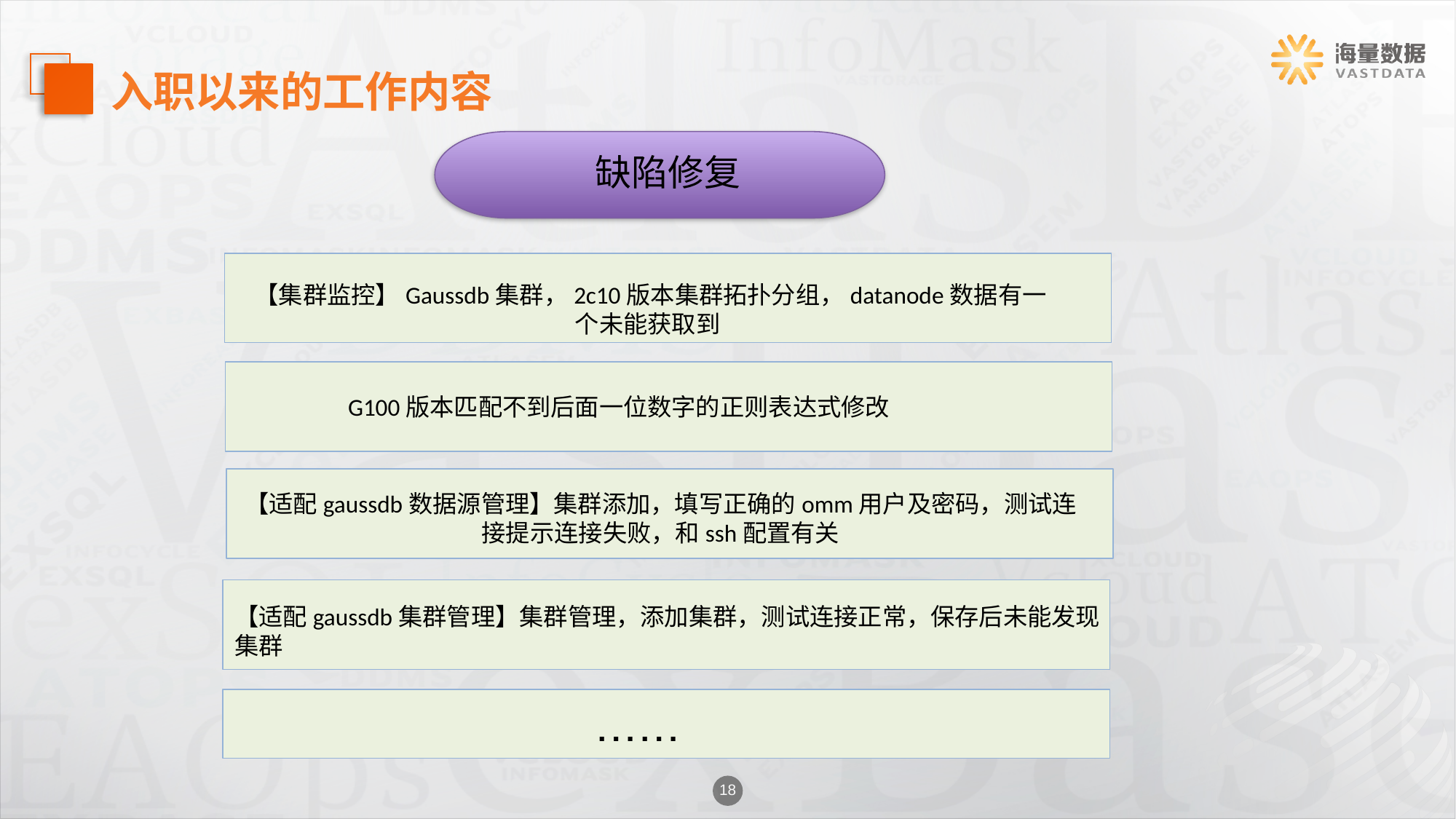

入职以来的工作内容

 缺陷修复

【集群监控】Gaussdb集群，2c10版本集群拓扑分组，datanode数据有一个未能获取到

G100版本匹配不到后面一位数字的正则表达式修改

【适配gaussdb数据源管理】集群添加，填写正确的omm用户及密码，测试连接提示连接失败，和ssh配置有关

【适配gaussdb集群管理】集群管理，添加集群，测试连接正常，保存后未能发现集群
……